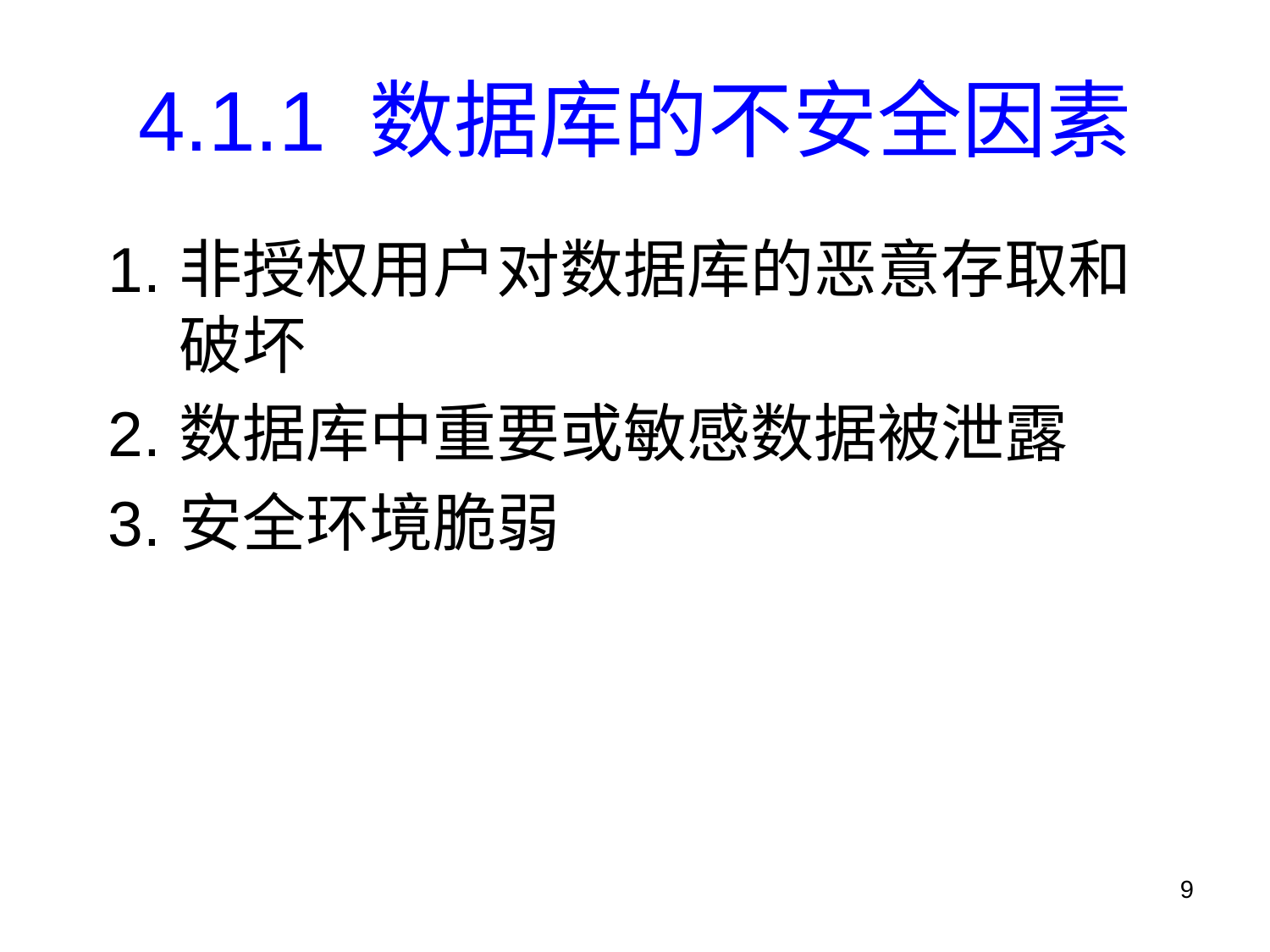

# 4.1.1 数据库的不安全因素
非授权用户对数据库的恶意存取和破坏
数据库中重要或敏感数据被泄露
安全环境脆弱
9